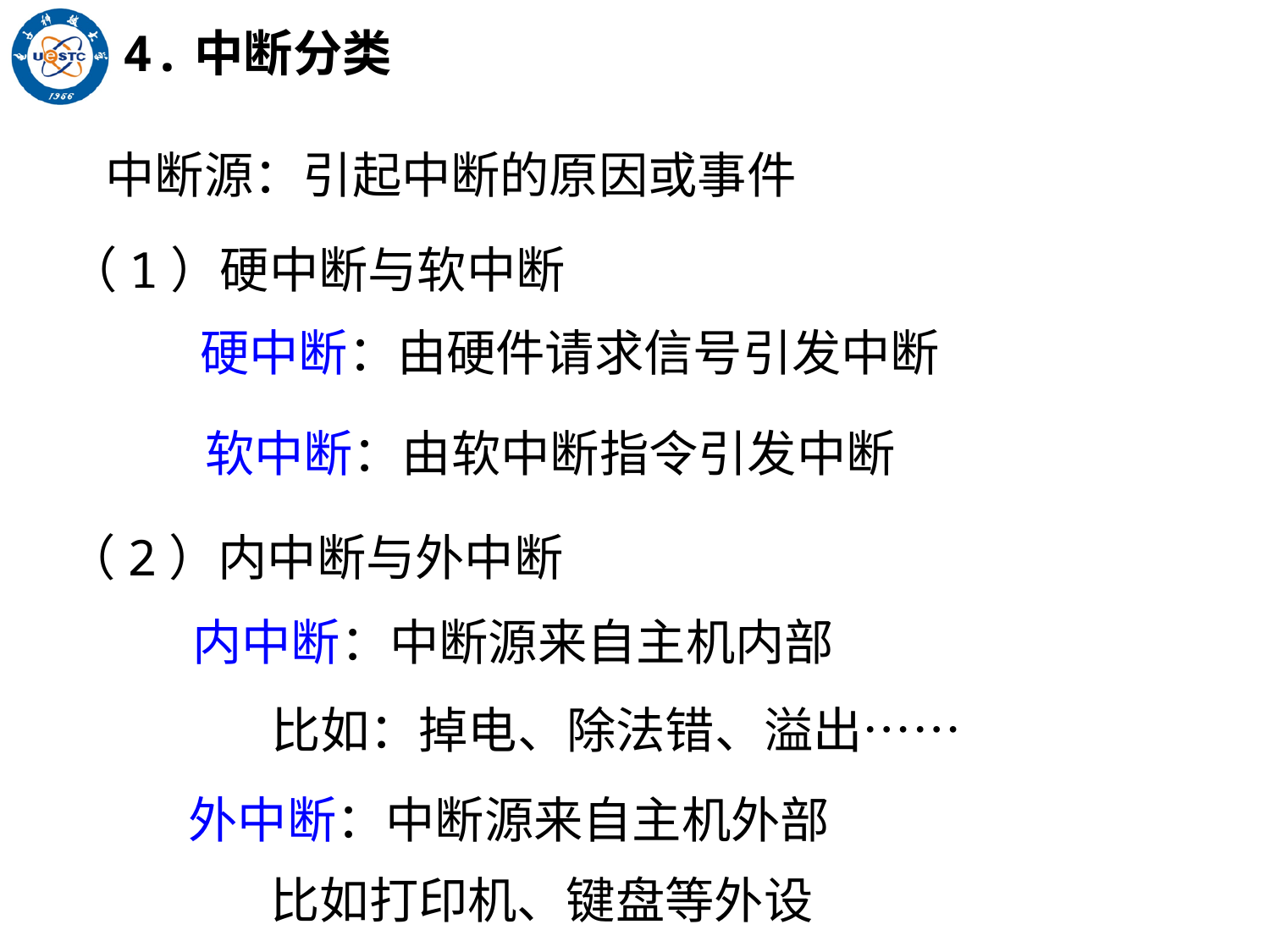

4.中断分类
中断源：引起中断的原因或事件
（1）硬中断与软中断
硬中断：由硬件请求信号引发中断
软中断：由软中断指令引发中断
（2）内中断与外中断
内中断：中断源来自主机内部
比如：掉电、除法错、溢出……
外中断：中断源来自主机外部
比如打印机、键盘等外设